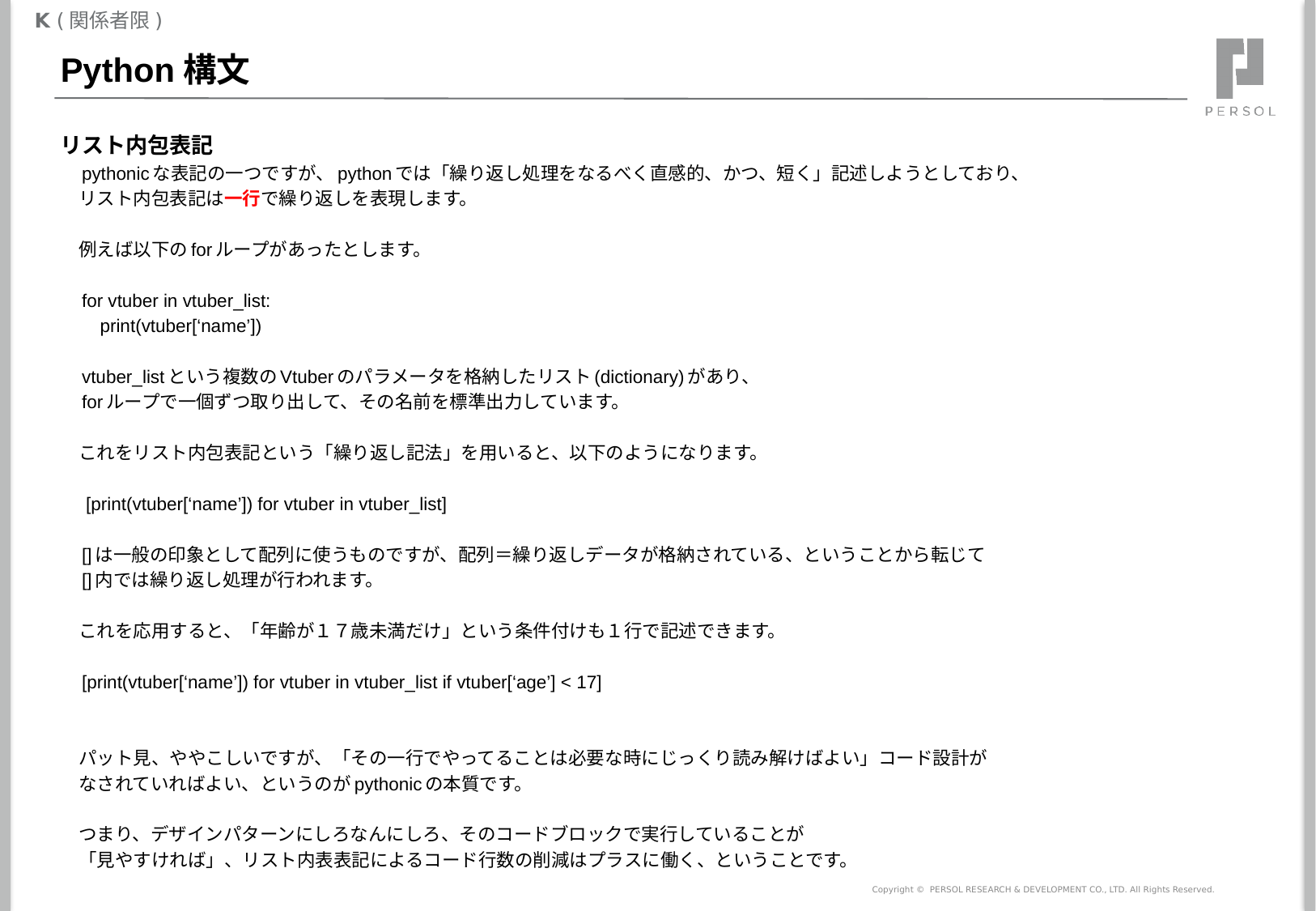

# Python構文
リスト内包表記
　pythonicな表記の一つですが、pythonでは「繰り返し処理をなるべく直感的、かつ、短く」記述しようとしており、
　リスト内包表記は一行で繰り返しを表現します。

　例えば以下のforループがあったとします。

　for vtuber in vtuber_list:
　　print(vtuber[‘name’])

　vtuber_listという複数のVtuberのパラメータを格納したリスト(dictionary)があり、
　forループで一個ずつ取り出して、その名前を標準出力しています。

　これをリスト内包表記という「繰り返し記法」を用いると、以下のようになります。

　 [print(vtuber[‘name’]) for vtuber in vtuber_list]

　[]は一般の印象として配列に使うものですが、配列＝繰り返しデータが格納されている、ということから転じて
　[]内では繰り返し処理が行われます。

　これを応用すると、「年齢が１７歳未満だけ」という条件付けも１行で記述できます。

　[print(vtuber[‘name’]) for vtuber in vtuber_list if vtuber[‘age’] < 17]

　パット見、ややこしいですが、「その一行でやってることは必要な時にじっくり読み解けばよい」コード設計が
　なされていればよい、というのがpythonicの本質です。

　つまり、デザインパターンにしろなんにしろ、そのコードブロックで実行していることが
　「見やすければ」、リスト内表表記によるコード行数の削減はプラスに働く、ということです。